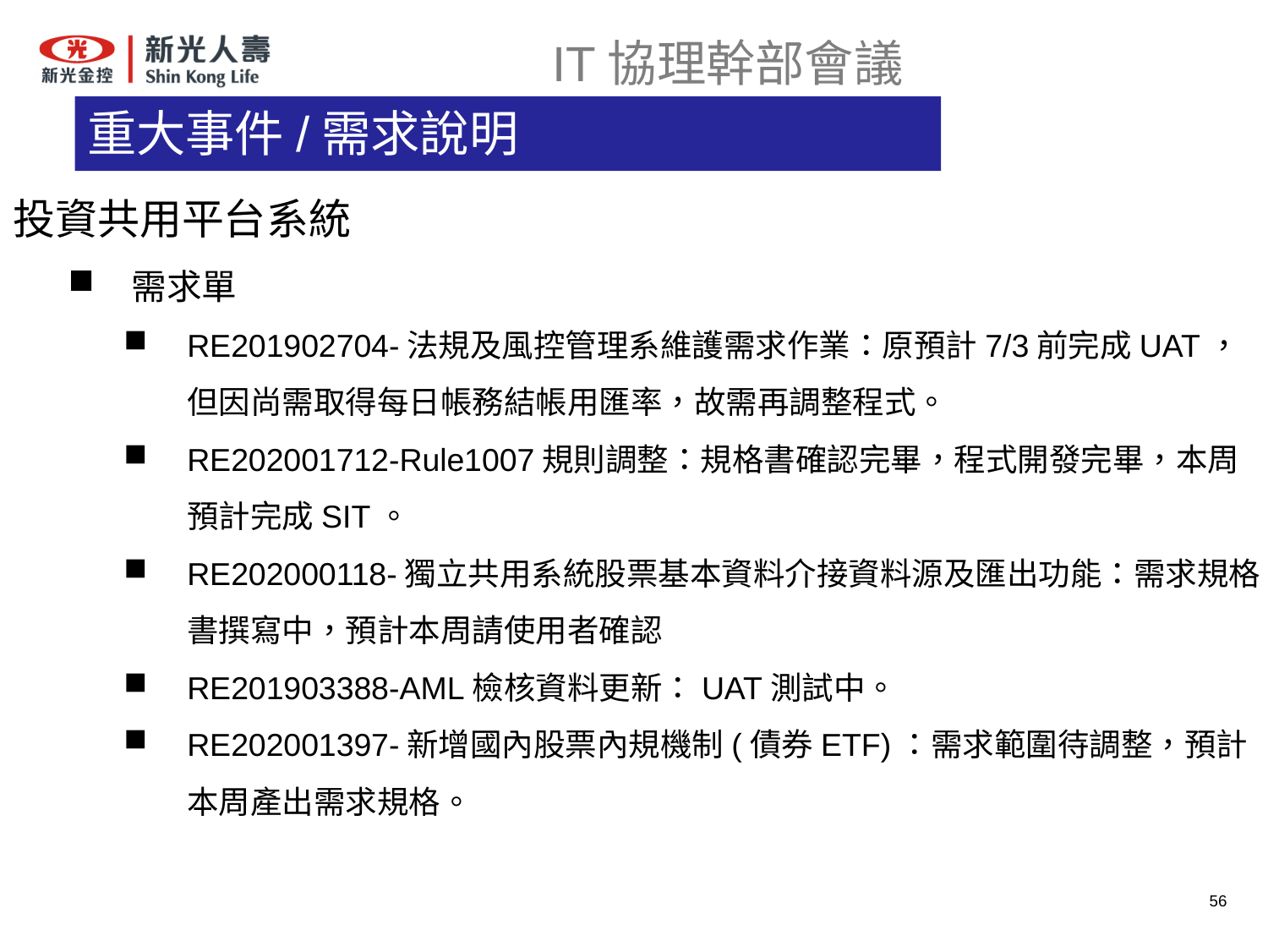

# 重大事件/需求說明
投資共用平台系統
需求單
RE201902704-法規及風控管理系維護需求作業：原預計7/3前完成UAT，但因尚需取得每日帳務結帳用匯率，故需再調整程式。
RE202001712-Rule1007規則調整：規格書確認完畢，程式開發完畢，本周預計完成SIT。
RE202000118-獨立共用系統股票基本資料介接資料源及匯出功能：需求規格書撰寫中，預計本周請使用者確認
RE201903388-AML檢核資料更新：UAT測試中。
RE202001397-新增國內股票內規機制(債券ETF)：需求範圍待調整，預計本周產出需求規格。